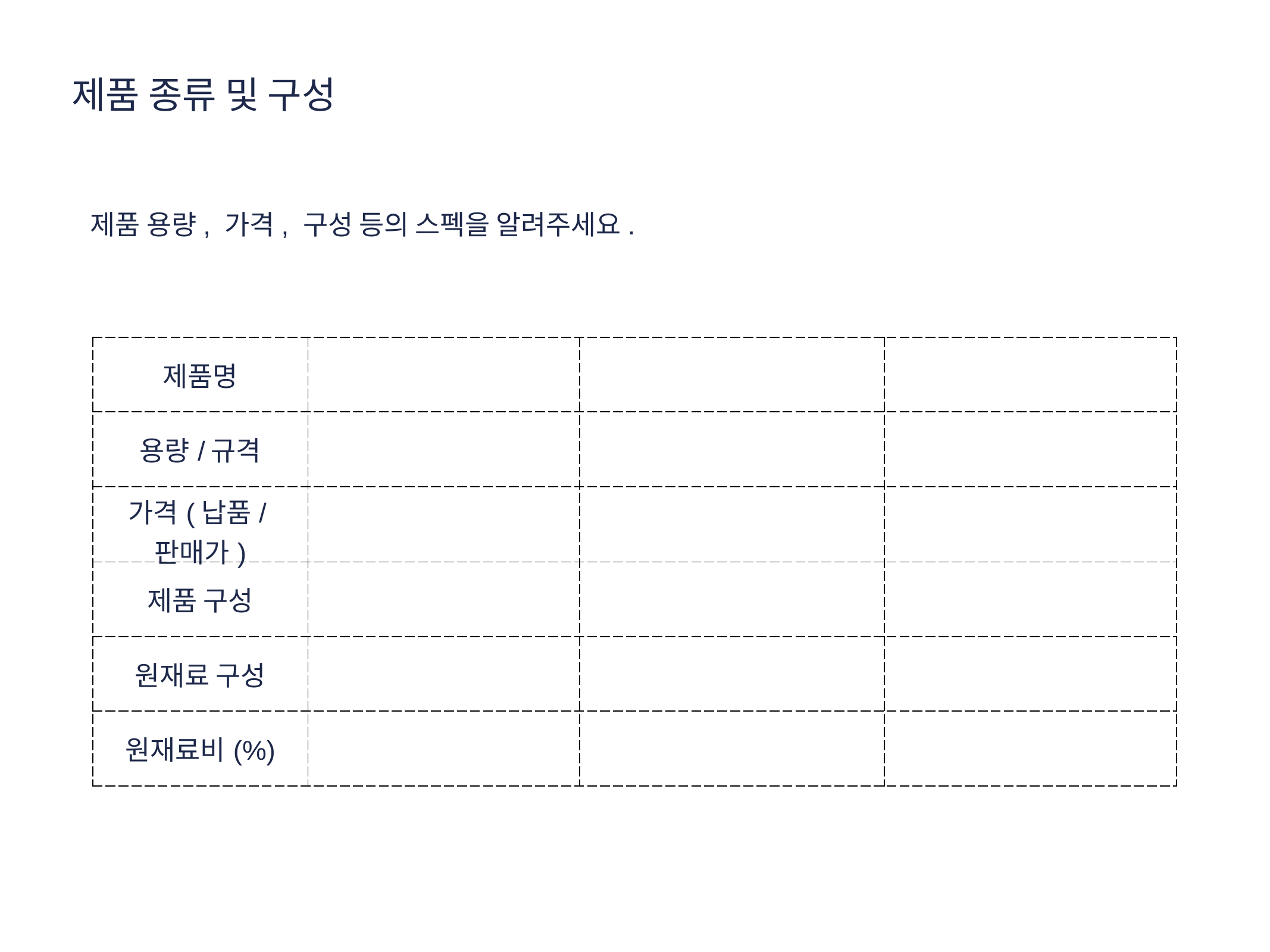

제품 종류 및 구성
제품 용량, 가격, 구성 등의 스펙을 알려주세요.
| 제품명 |  |  |  |
| --- | --- | --- | --- |
| 용량/규격 |  |  |  |
| 가격(납품/판매가) |  |  |  |
| 제품 구성 |  |  |  |
| 원재료 구성 |  |  |  |
| 원재료비(%) |  |  |  |